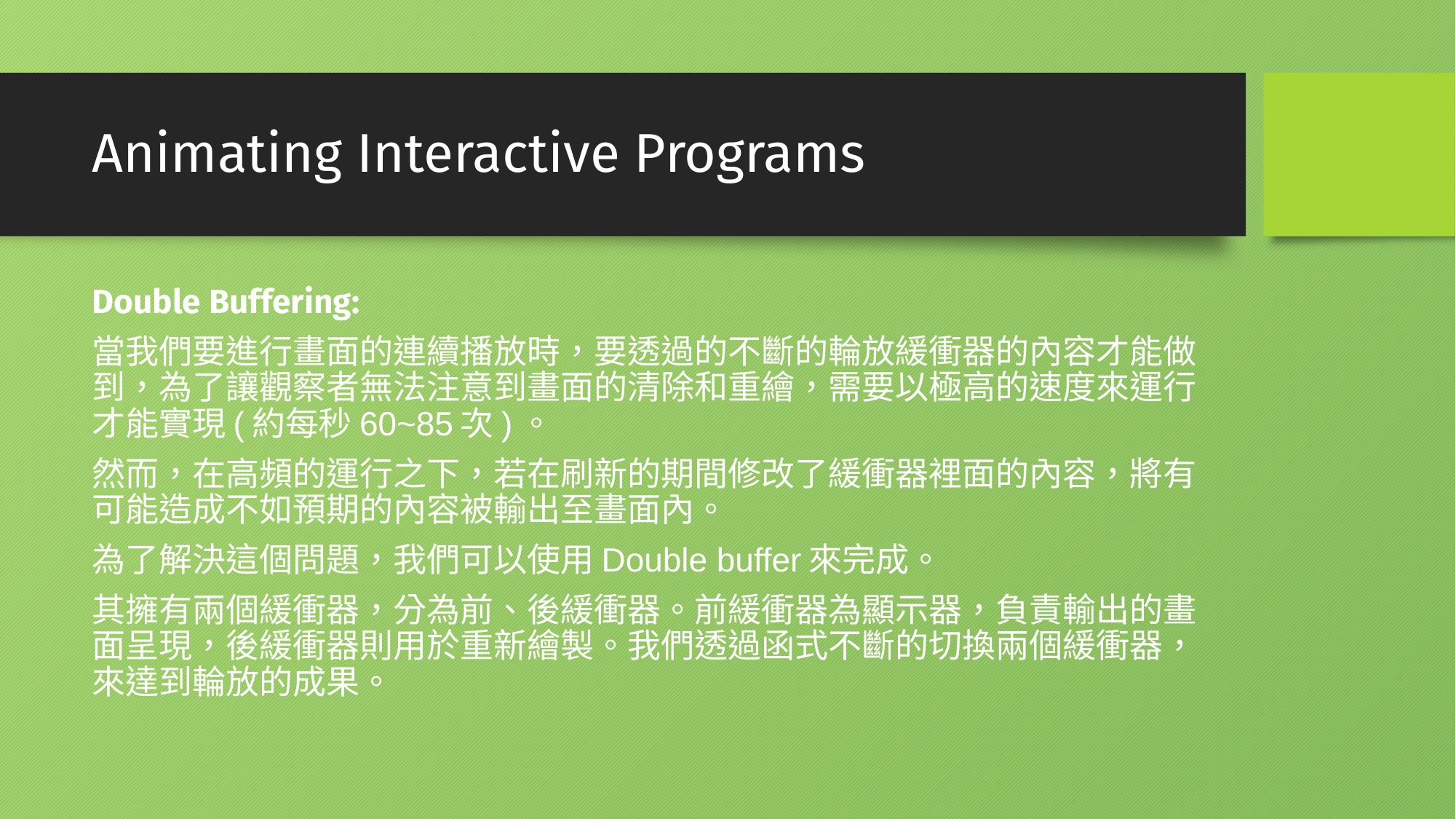

# Animating Interactive Programs
Double Buffering:
當我們要進行畫面的連續播放時，要透過的不斷的輪放緩衝器的內容才能做到，為了讓觀察者無法注意到畫面的清除和重繪，需要以極高的速度來運行才能實現(約每秒60~85次)。
然而，在高頻的運行之下，若在刷新的期間修改了緩衝器裡面的內容，將有可能造成不如預期的內容被輸出至畫面內。
為了解決這個問題，我們可以使用Double buffer來完成。
其擁有兩個緩衝器，分為前、後緩衝器。前緩衝器為顯示器，負責輸出的畫面呈現，後緩衝器則用於重新繪製。我們透過函式不斷的切換兩個緩衝器，來達到輪放的成果。